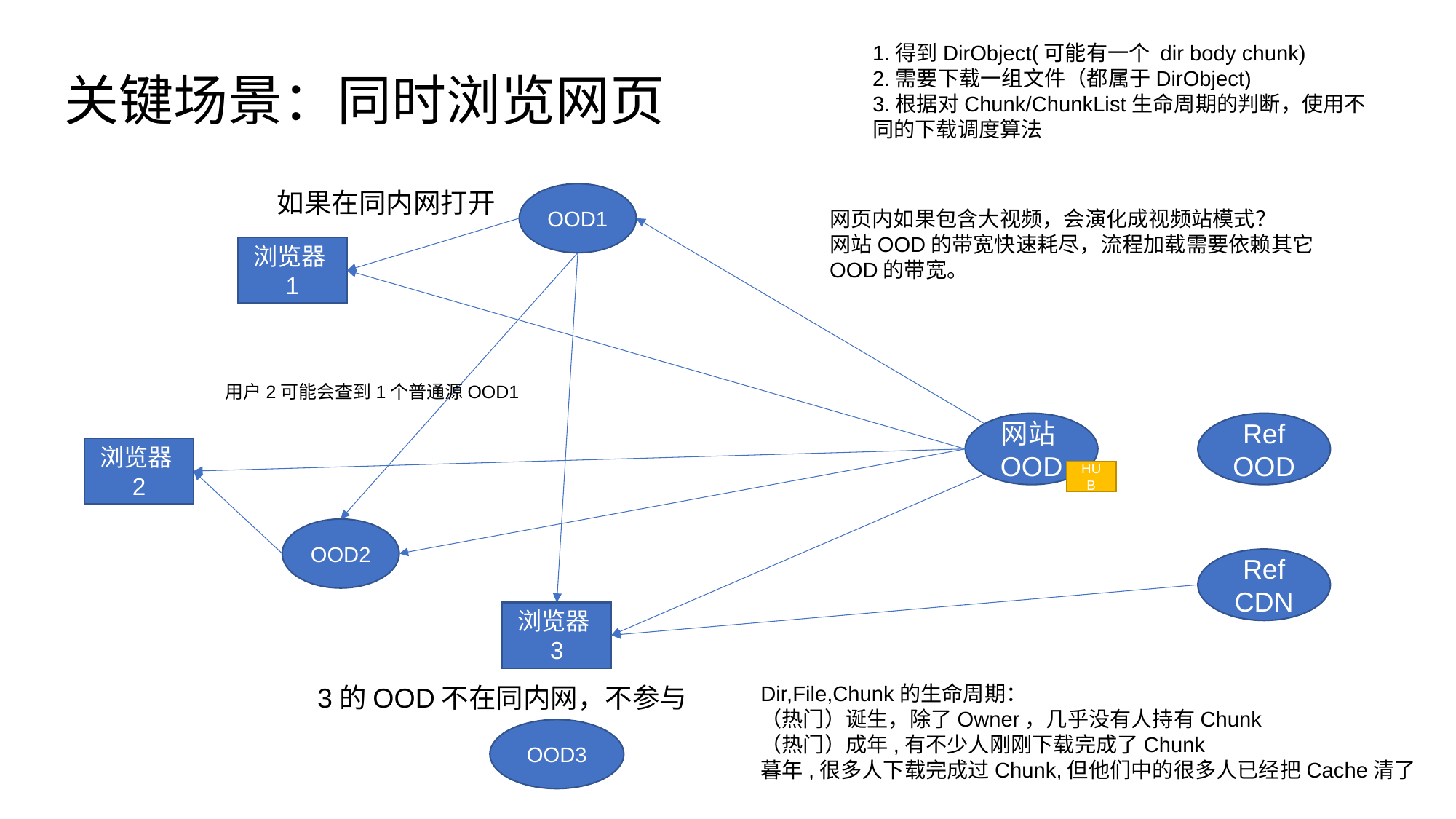

# 关键场景：同时浏览网页
1.得到DirObject(可能有一个 dir body chunk)
2.需要下载一组文件（都属于DirObject)
3.根据对Chunk/ChunkList生命周期的判断，使用不同的下载调度算法
如果在同内网打开
OOD1
网页内如果包含大视频，会演化成视频站模式？
网站OOD的带宽快速耗尽，流程加载需要依赖其它OOD的带宽。
浏览器1
用户2可能会查到1个普通源OOD1
网站OOD
Ref
OOD
浏览器2
HUB
OOD2
Ref CDN
浏览器3
Dir,File,Chunk的生命周期：
（热门）诞生，除了Owner，几乎没有人持有Chunk
（热门）成年,有不少人刚刚下载完成了Chunk
暮年,很多人下载完成过Chunk,但他们中的很多人已经把Cache清了
3的OOD不在同内网，不参与
OOD3